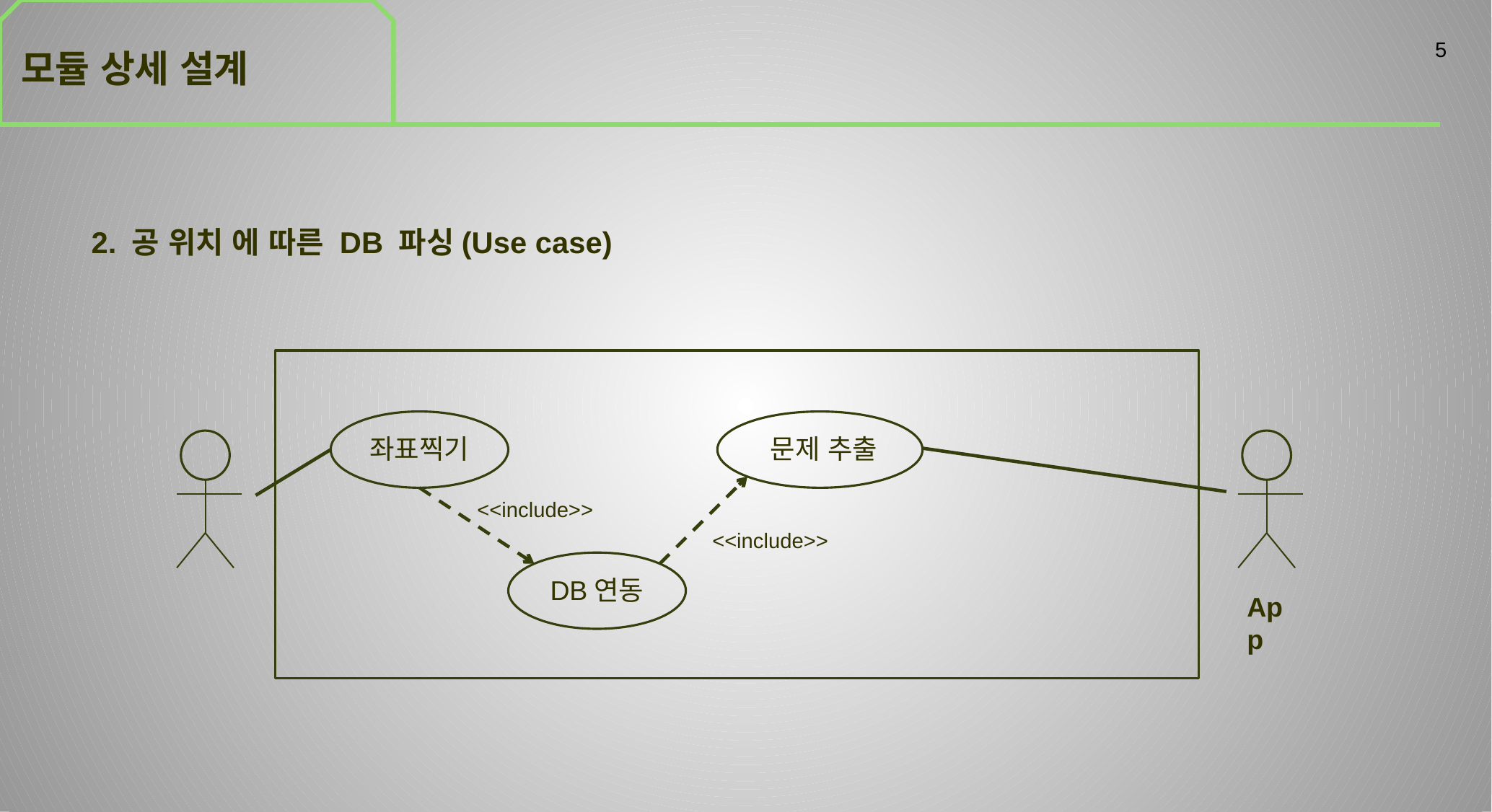

모듈 상세 설계
5
 2. 공 위치 에 따른 DB 파싱(Use case)

문제 추출
좌표찍기

<<include>>
<<include>>

DB연동
App